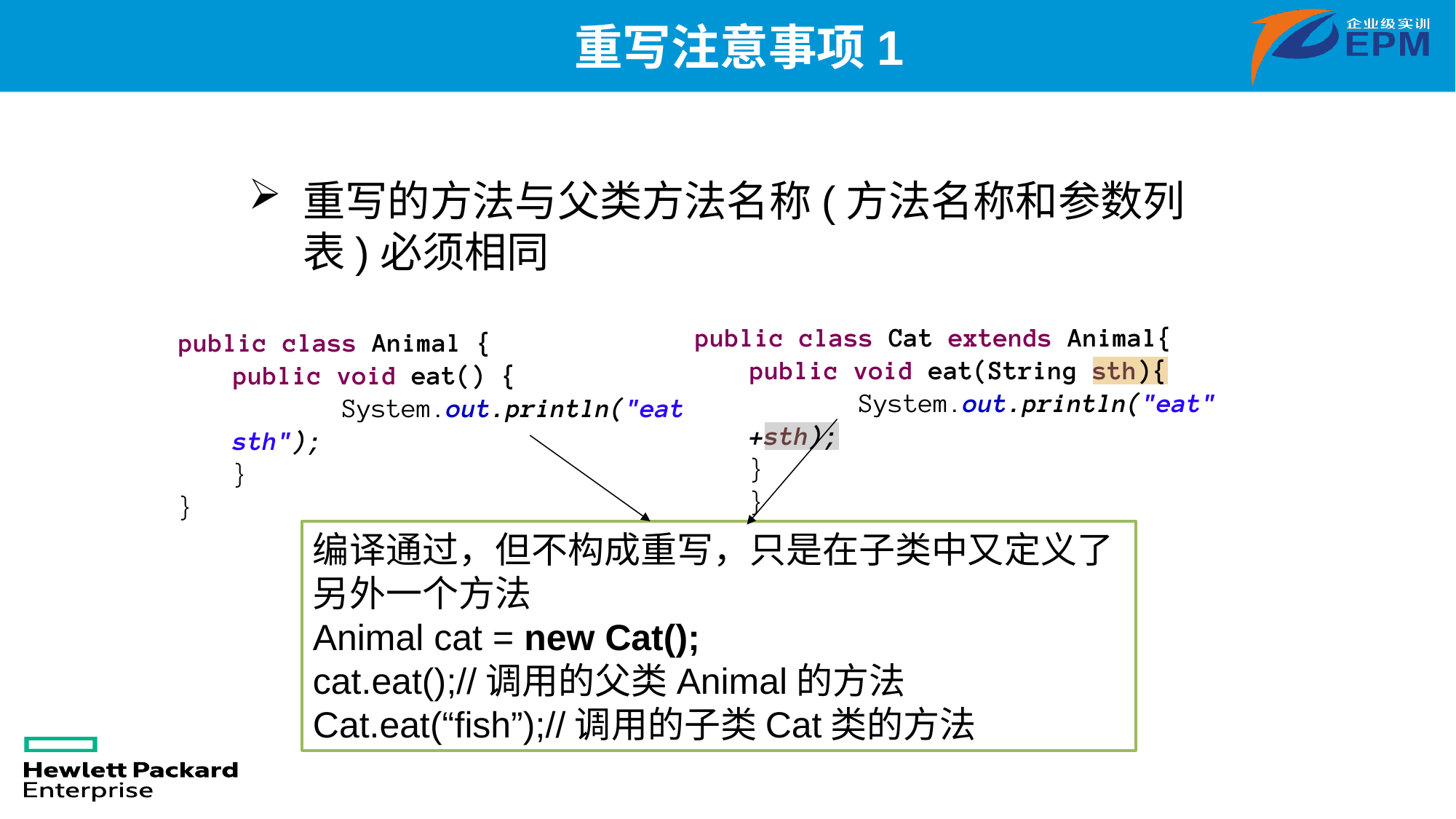

# 重写注意事项1
重写的方法与父类方法名称(方法名称和参数列表)必须相同
public class Cat extends Animal{
public void eat(String sth){
	System.out.println("eat" +sth);
}
}
public class Animal {
public void eat() {
	System.out.println("eat sth");
}
}
编译通过，但不构成重写，只是在子类中又定义了另外一个方法
Animal cat = new Cat();
cat.eat();//调用的父类Animal的方法
Cat.eat(“fish”);//调用的子类Cat类的方法